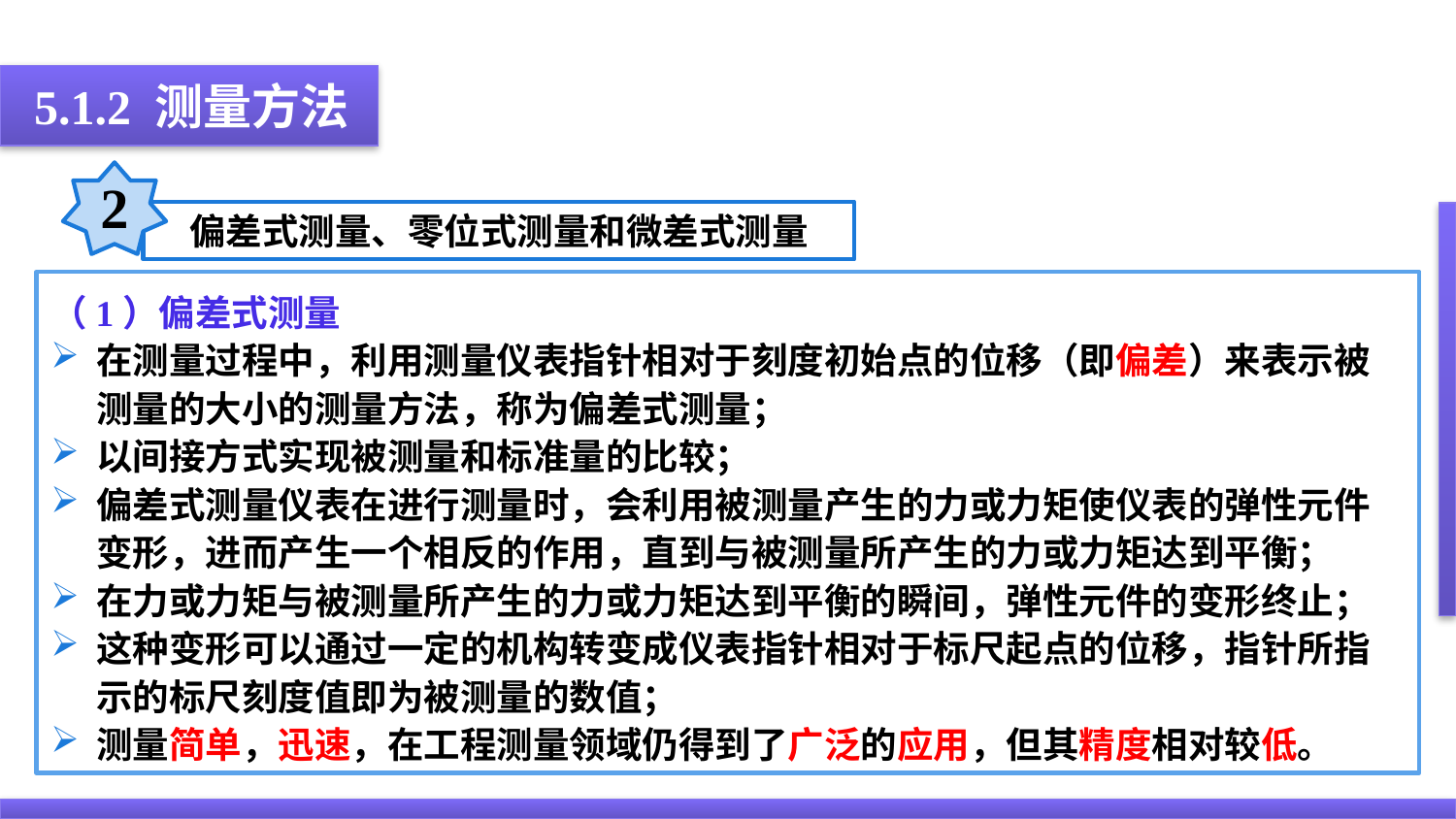

5.1.2 测量方法
2
偏差式测量、零位式测量和微差式测量
（1）偏差式测量
在测量过程中，利用测量仪表指针相对于刻度初始点的位移（即偏差）来表示被测量的大小的测量方法，称为偏差式测量；
以间接方式实现被测量和标准量的比较；
偏差式测量仪表在进行测量时，会利用被测量产生的力或力矩使仪表的弹性元件变形，进而产生一个相反的作用，直到与被测量所产生的力或力矩达到平衡；
在力或力矩与被测量所产生的力或力矩达到平衡的瞬间，弹性元件的变形终止；
这种变形可以通过一定的机构转变成仪表指针相对于标尺起点的位移，指针所指示的标尺刻度值即为被测量的数值；
测量简单，迅速，在工程测量领域仍得到了广泛的应用，但其精度相对较低。